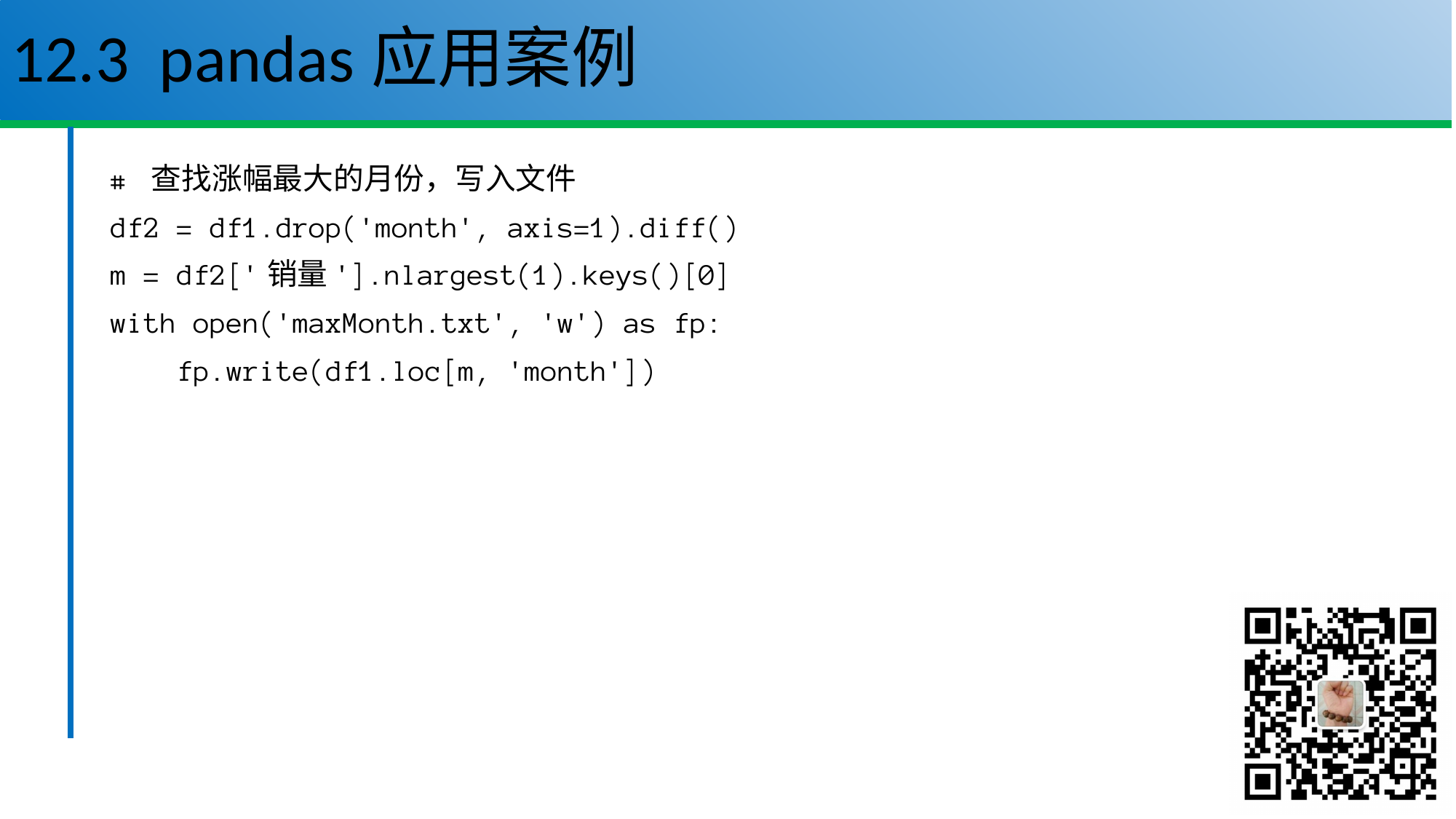

# 12.3  pandas应用案例
# 查找涨幅最大的月份，写入文件
df2 = df1.drop('month', axis=1).diff()
m = df2['销量'].nlargest(1).keys()[0]
with open('maxMonth.txt', 'w') as fp:
    fp.write(df1.loc[m, 'month'])
117